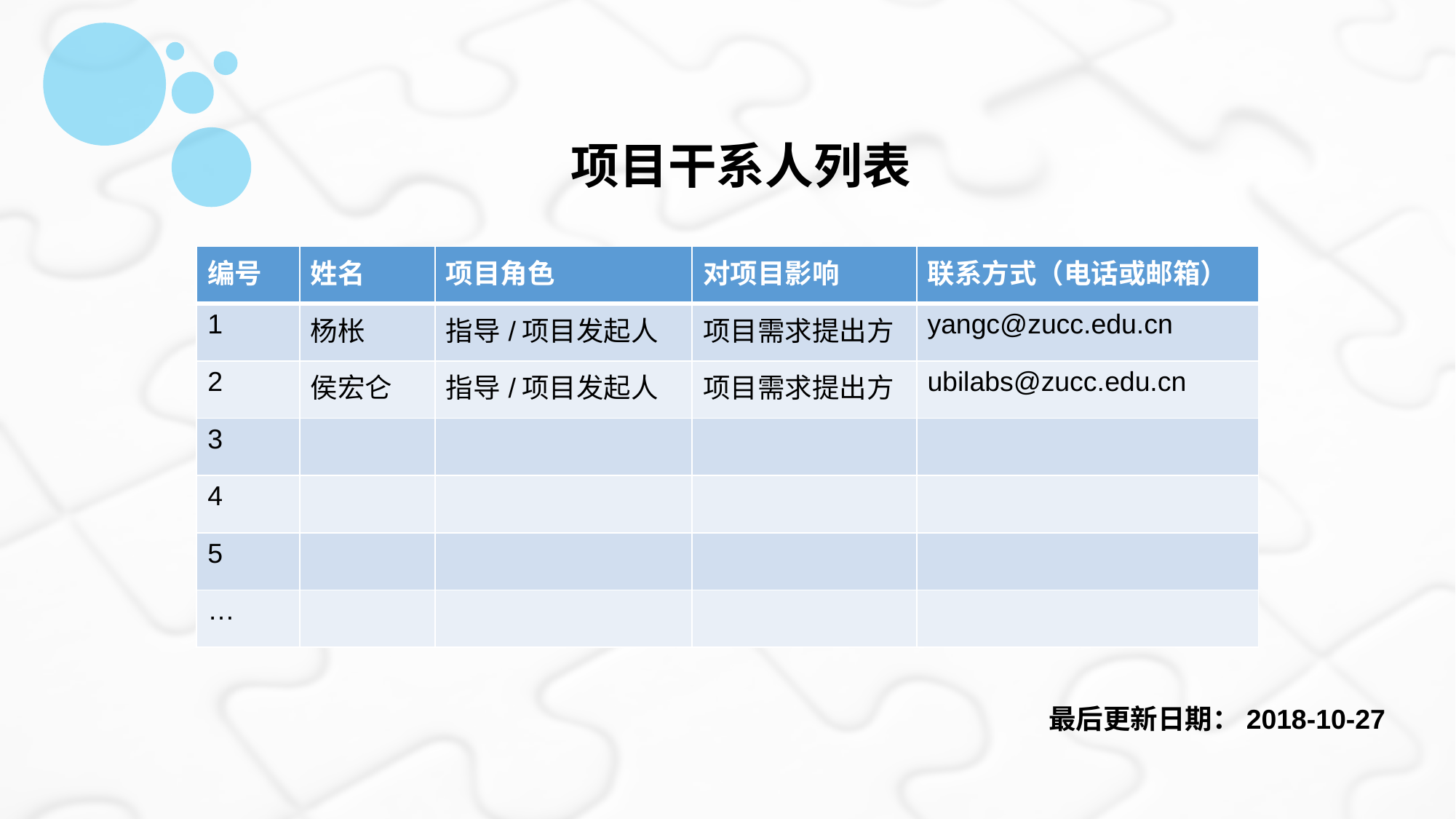

项目干系人列表
| 编号 | 姓名 | 项目角色 | 对项目影响 | 联系方式（电话或邮箱） |
| --- | --- | --- | --- | --- |
| 1 | 杨枨 | 指导/项目发起人 | 项目需求提出方 | yangc@zucc.edu.cn |
| 2 | 侯宏仑 | 指导/项目发起人 | 项目需求提出方 | ubilabs@zucc.edu.cn |
| 3 |  |  |  |  |
| 4 |  |  |  |  |
| 5 |  |  |  |  |
| … |  |  |  |  |
最后更新日期：2018-10-27